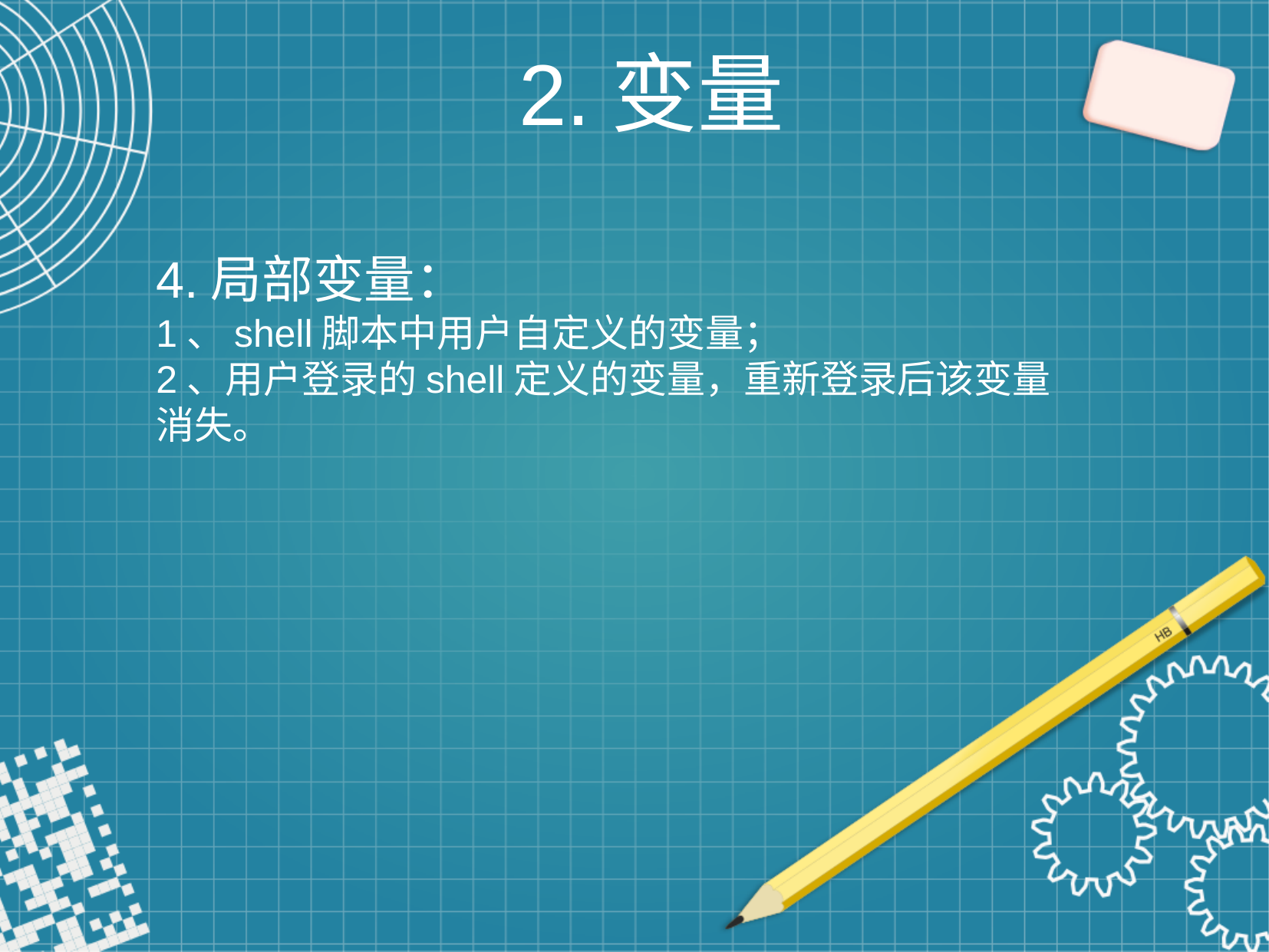

2.变量
4.局部变量：
1、shell脚本中用户自定义的变量；
2、用户登录的shell定义的变量，重新登录后该变量消失。